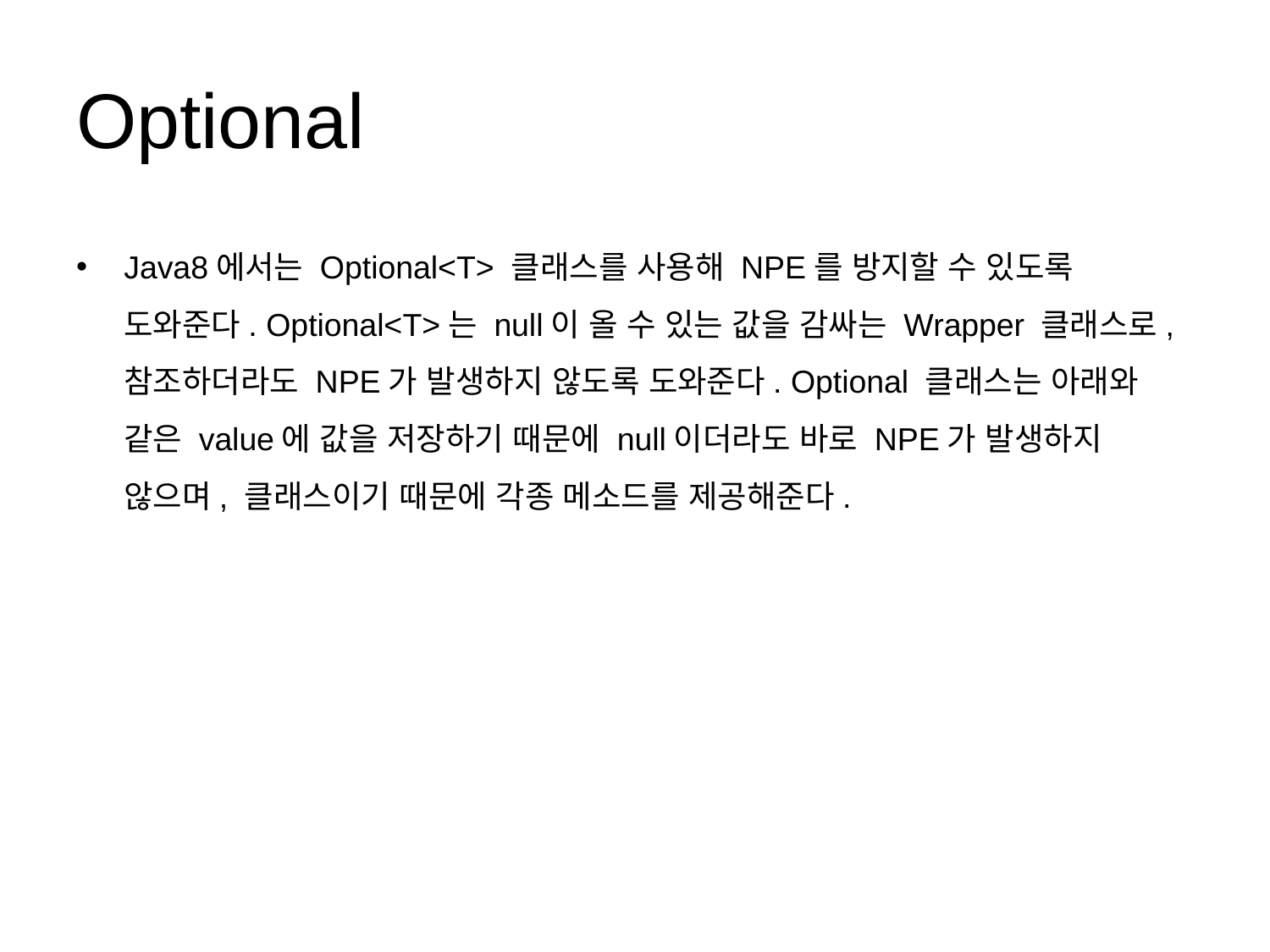

# Optional
Java8에서는 Optional<T> 클래스를 사용해 NPE를 방지할 수 있도록 도와준다. Optional<T>는 null이 올 수 있는 값을 감싸는 Wrapper 클래스로, 참조하더라도 NPE가 발생하지 않도록 도와준다. Optional 클래스는 아래와 같은 value에 값을 저장하기 때문에 null이더라도 바로 NPE가 발생하지 않으며, 클래스이기 때문에 각종 메소드를 제공해준다.